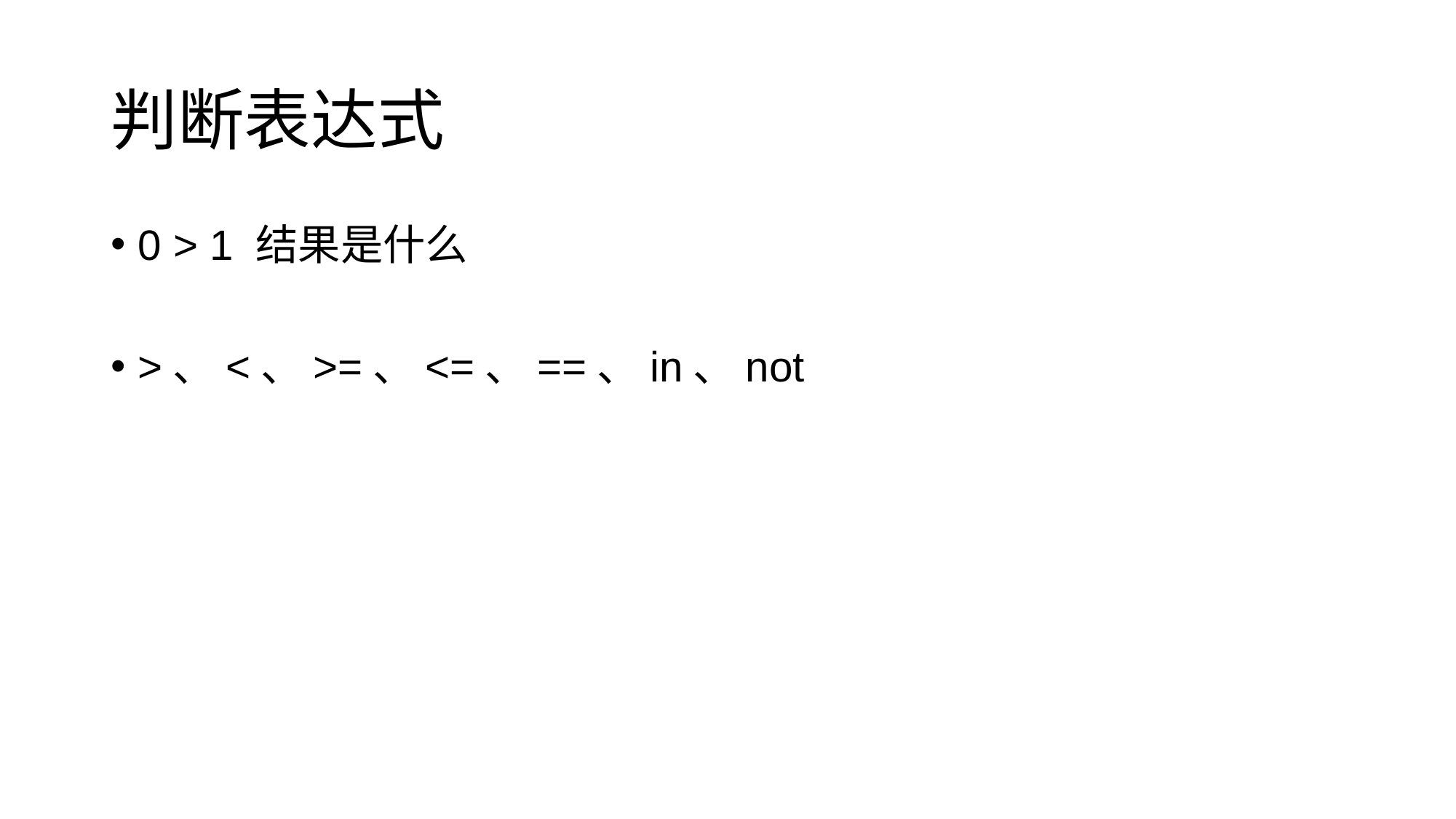

# 判断表达式
0 > 1 结果是什么

>、<、>=、<=、==、in、not